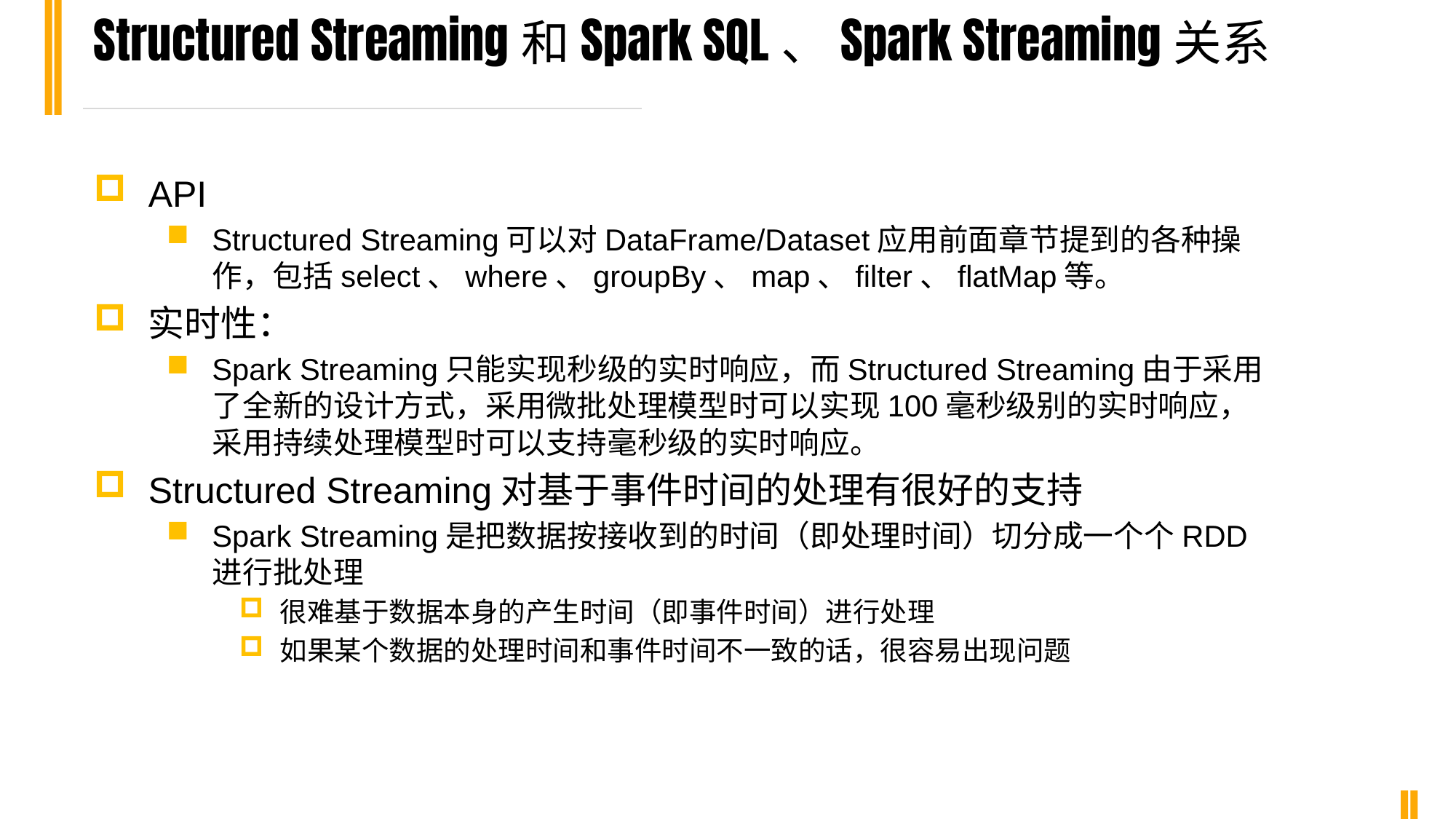

Structured Streaming和Spark SQL、Spark Streaming关系

API
Structured Streaming可以对DataFrame/Dataset应用前面章节提到的各种操作，包括select、where、groupBy、map、filter、flatMap等。
实时性：
Spark Streaming只能实现秒级的实时响应，而Structured Streaming由于采用了全新的设计方式，采用微批处理模型时可以实现100毫秒级别的实时响应，采用持续处理模型时可以支持毫秒级的实时响应。
Structured Streaming对基于事件时间的处理有很好的支持
Spark Streaming是把数据按接收到的时间（即处理时间）切分成一个个RDD进行批处理
很难基于数据本身的产生时间（即事件时间）进行处理
如果某个数据的处理时间和事件时间不一致的话，很容易出现问题